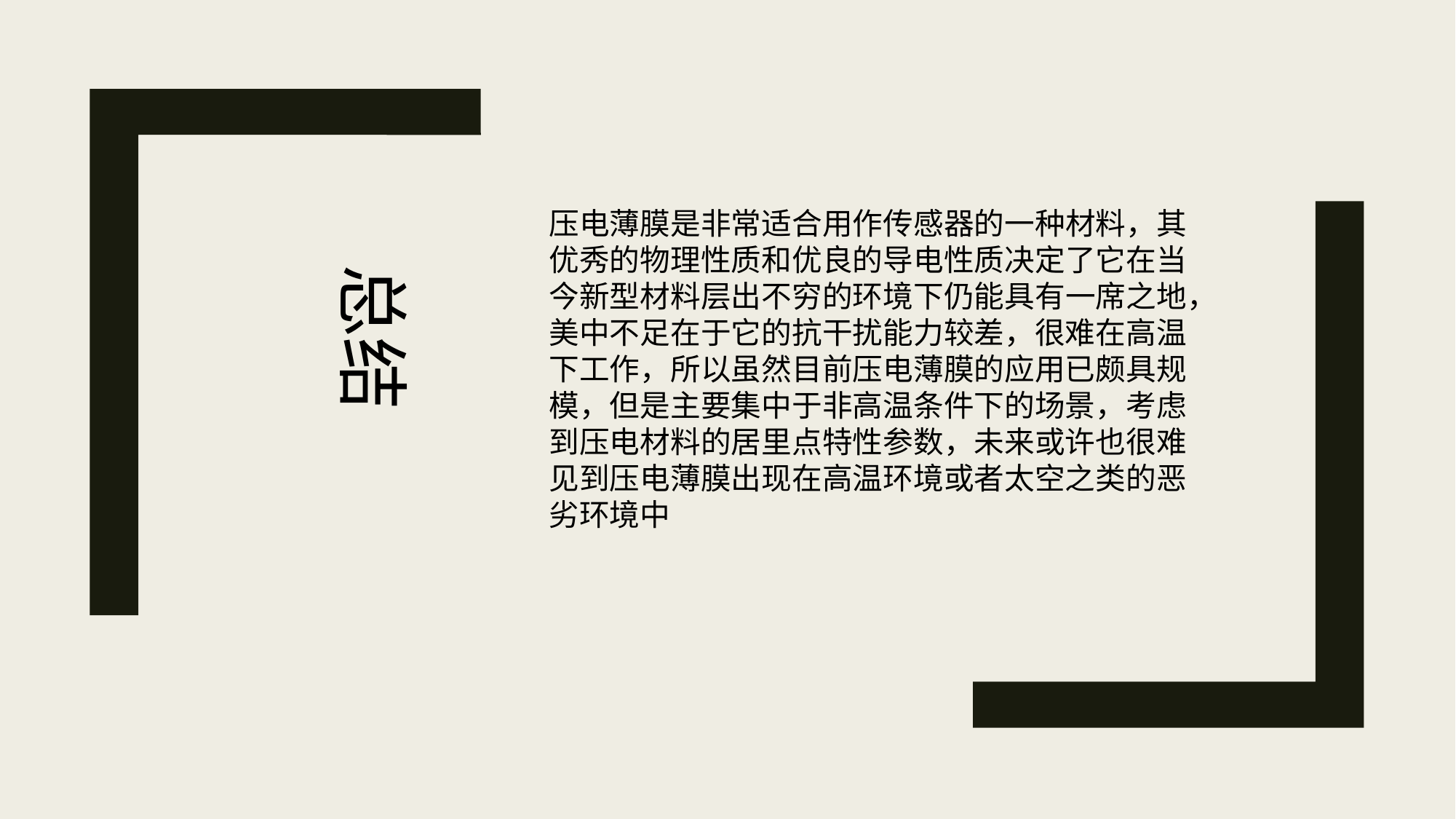

压电薄膜是非常适合用作传感器的一种材料，其优秀的物理性质和优良的导电性质决定了它在当今新型材料层出不穷的环境下仍能具有一席之地，美中不足在于它的抗干扰能力较差，很难在高温下工作，所以虽然目前压电薄膜的应用已颇具规模，但是主要集中于非高温条件下的场景，考虑到压电材料的居里点特性参数，未来或许也很难见到压电薄膜出现在高温环境或者太空之类的恶劣环境中
总结